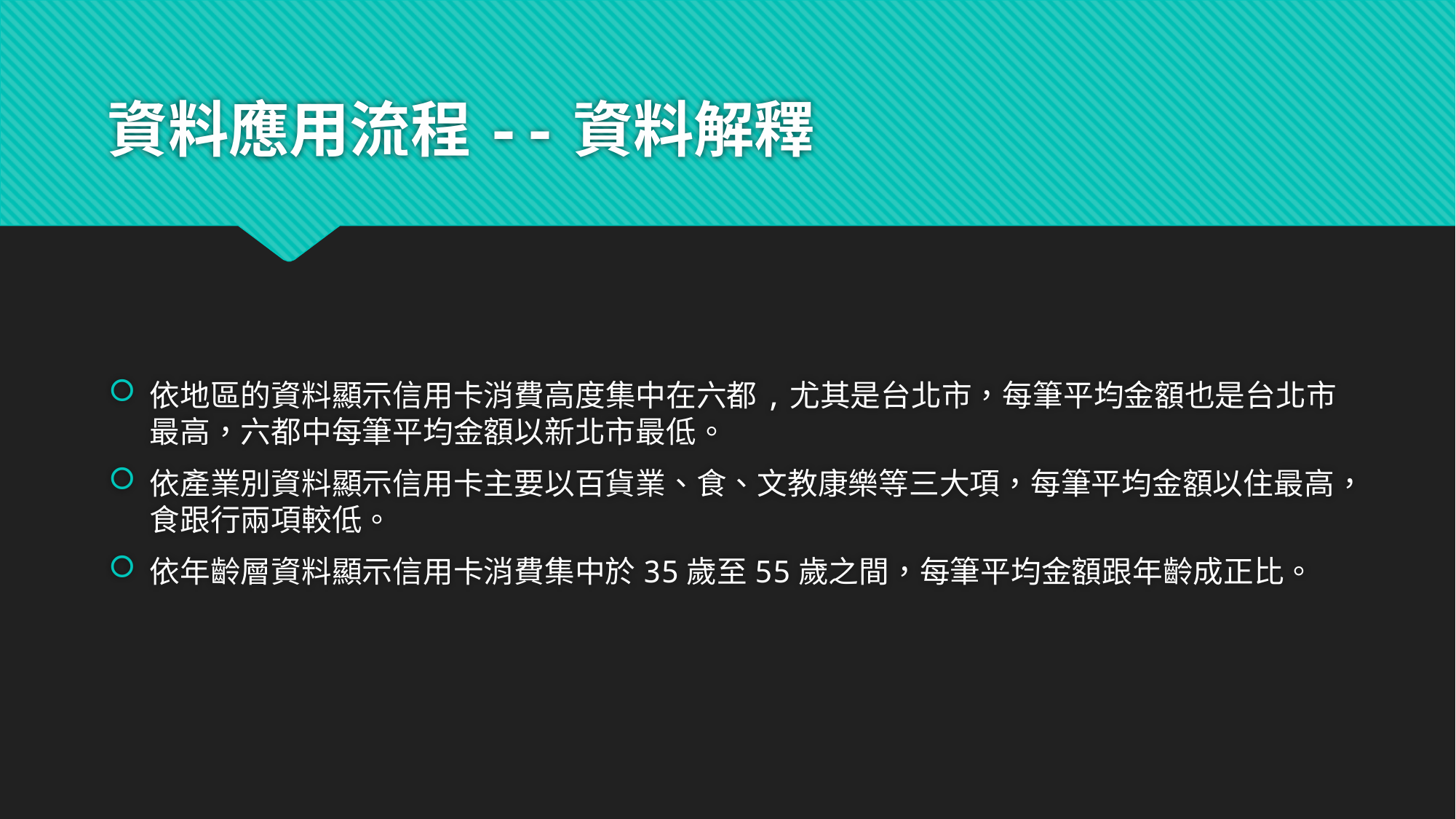

# 資料應用流程--資料解釋
依地區的資料顯示信用卡消費高度集中在六都,尤其是台北市，每筆平均金額也是台北市最高，六都中每筆平均金額以新北市最低。
依產業別資料顯示信用卡主要以百貨業、食、文教康樂等三大項，每筆平均金額以住最高，食跟行兩項較低。
依年齡層資料顯示信用卡消費集中於35歲至55歲之間，每筆平均金額跟年齡成正比。